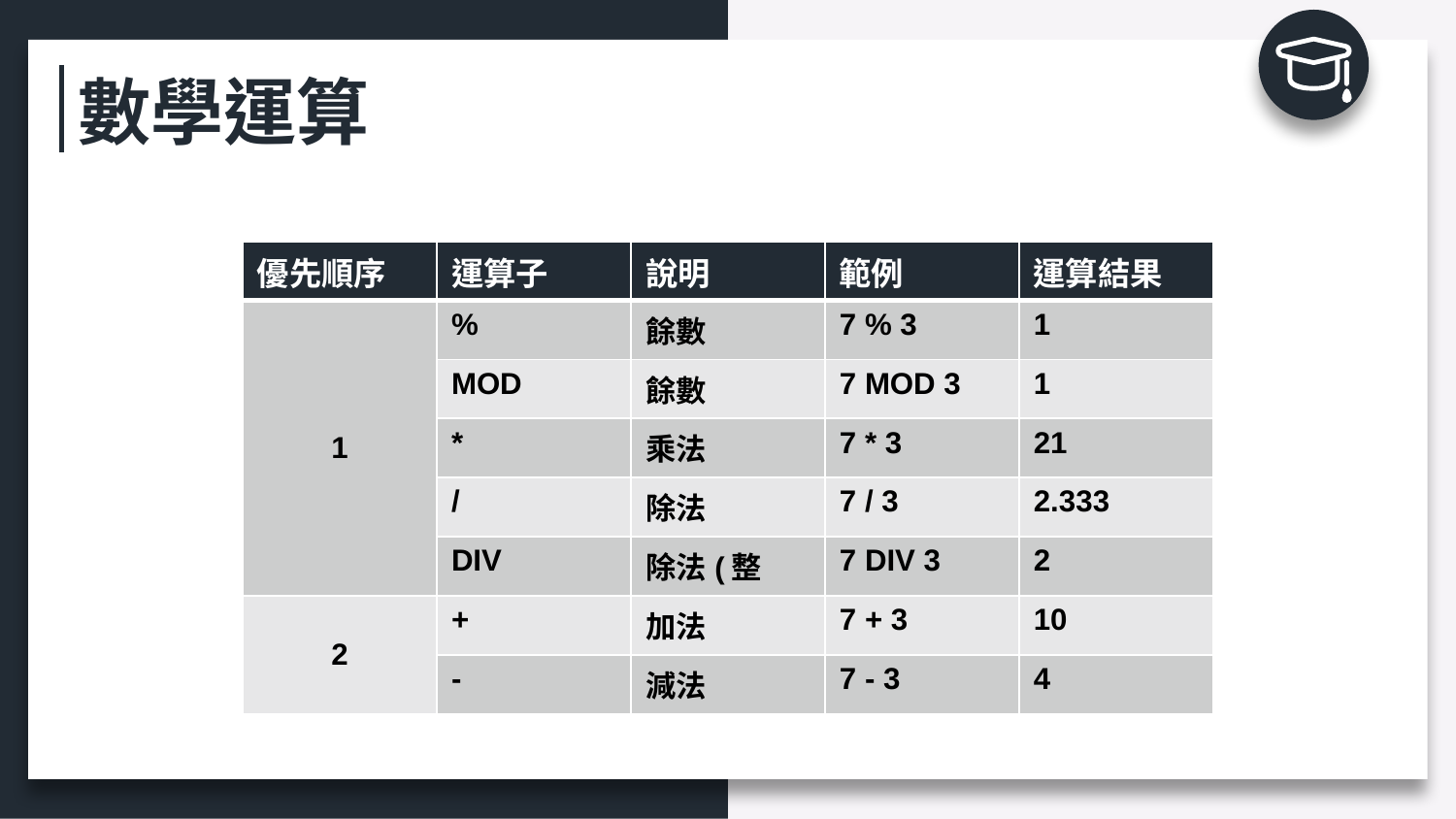

數學運算
| 優先順序 | 運算子 | 說明 | 範例 | 運算結果 |
| --- | --- | --- | --- | --- |
| 1 | % | 餘數 | 7 % 3 | 1 |
|  | MOD | 餘數 | 7 MOD 3 | 1 |
|  | \* | 乘法 | 7 \* 3 | 21 |
|  | / | 除法 | 7 / 3 | 2.333 |
|  | DIV | 除法(整數) | 7 DIV 3 | 2 |
| 2 | + | 加法 | 7 + 3 | 10 |
|  | - | 減法 | 7 - 3 | 4 |